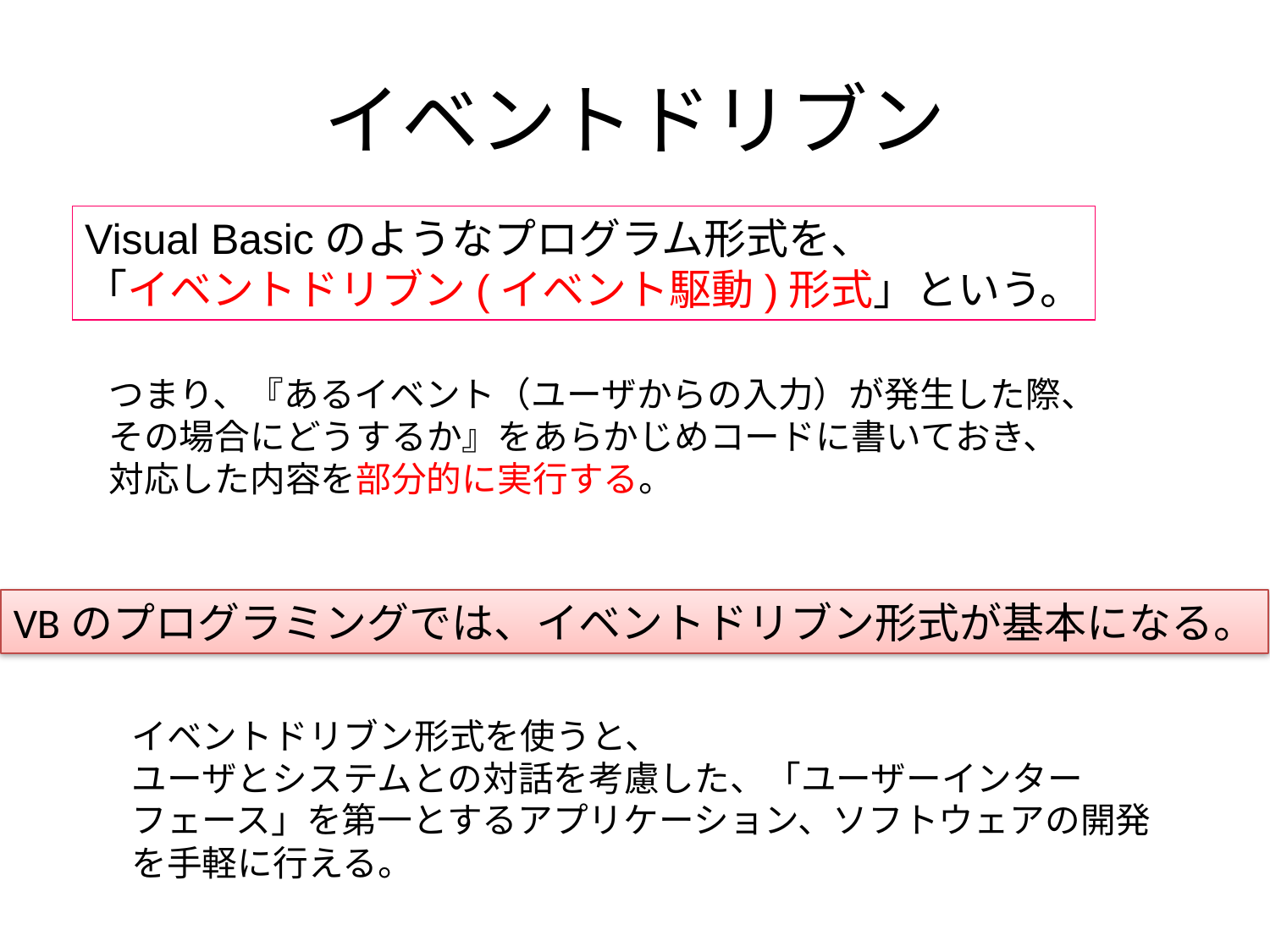

# イベントドリブン
Visual Basicのようなプログラム形式を、
「イベントドリブン(イベント駆動)形式」という。
つまり、『あるイベント（ユーザからの入力）が発生した際、
その場合にどうするか』をあらかじめコードに書いておき、
対応した内容を部分的に実行する。
VBのプログラミングでは、イベントドリブン形式が基本になる。
イベントドリブン形式を使うと、
ユーザとシステムとの対話を考慮した、「ユーザーインターフェース」を第一とするアプリケーション、ソフトウェアの開発を手軽に行える。